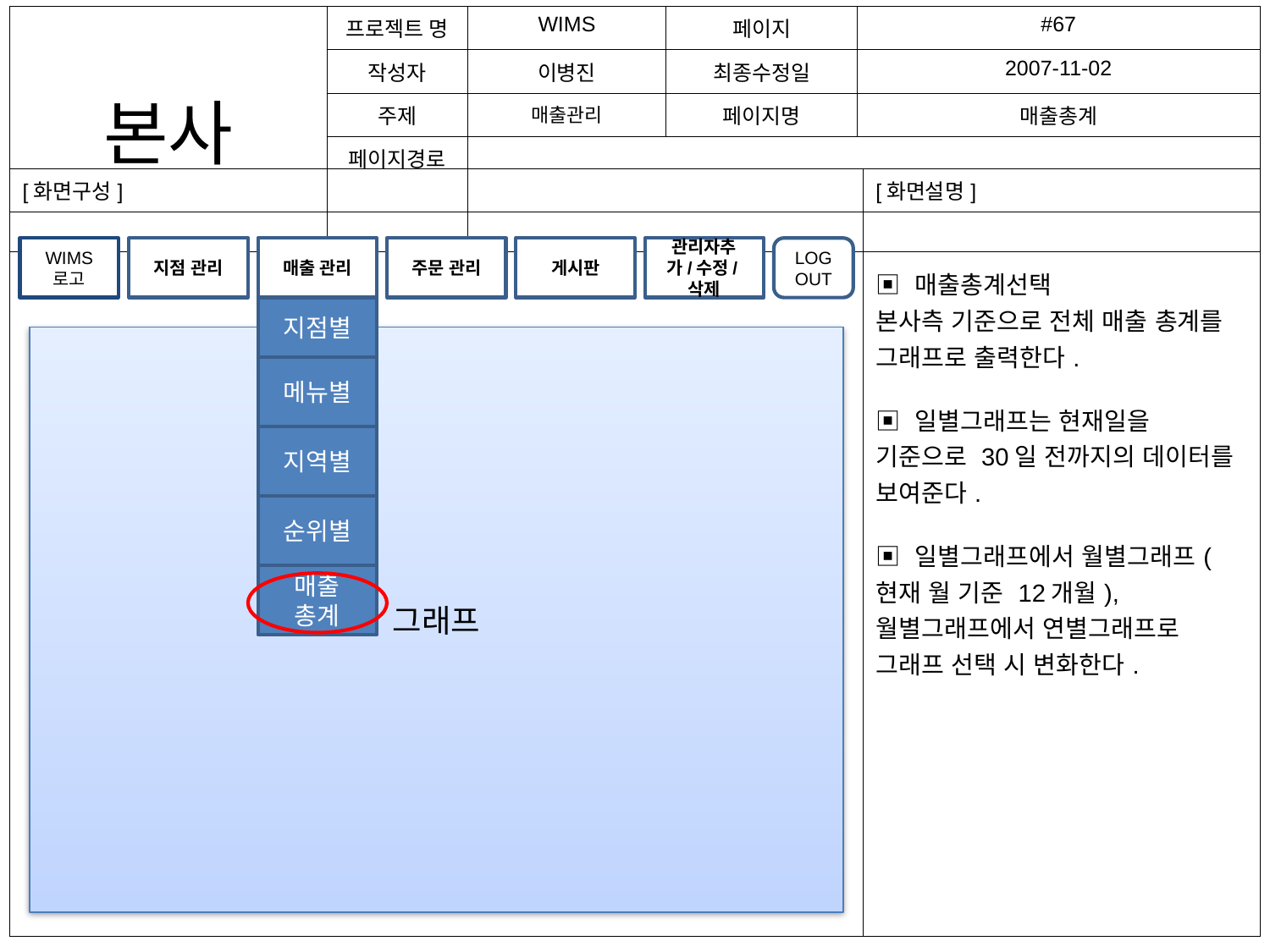

| 본사 | 프로젝트 명 | WIMS | 페이지 | #67 |
| --- | --- | --- | --- | --- |
|  | 작성자 | 이병진 | 최종수정일 | 2007-11-02 |
|  | 주제 | 매출관리 | 페이지명 | 매출총계 |
|  | 페이지경로 |  |  |  |
| [화면구성] | [화면설명] |
| --- | --- |
|  | ▣ 매출총계선택 본사측 기준으로 전체 매출 총계를 그래프로 출력한다. ▣ 일별그래프는 현재일을 기준으로 30일 전까지의 데이터를 보여준다. ▣ 일별그래프에서 월별그래프(현재 월 기준 12개월), 월별그래프에서 연별그래프로 그래프 선택 시 변화한다. |
게시판
WIMS
로고
지점 관리
매출 관리
주문 관리
관리자추가/수정/삭제
LOG OUT
지점별
그래프
메뉴별
지역별
순위별
매출
총계